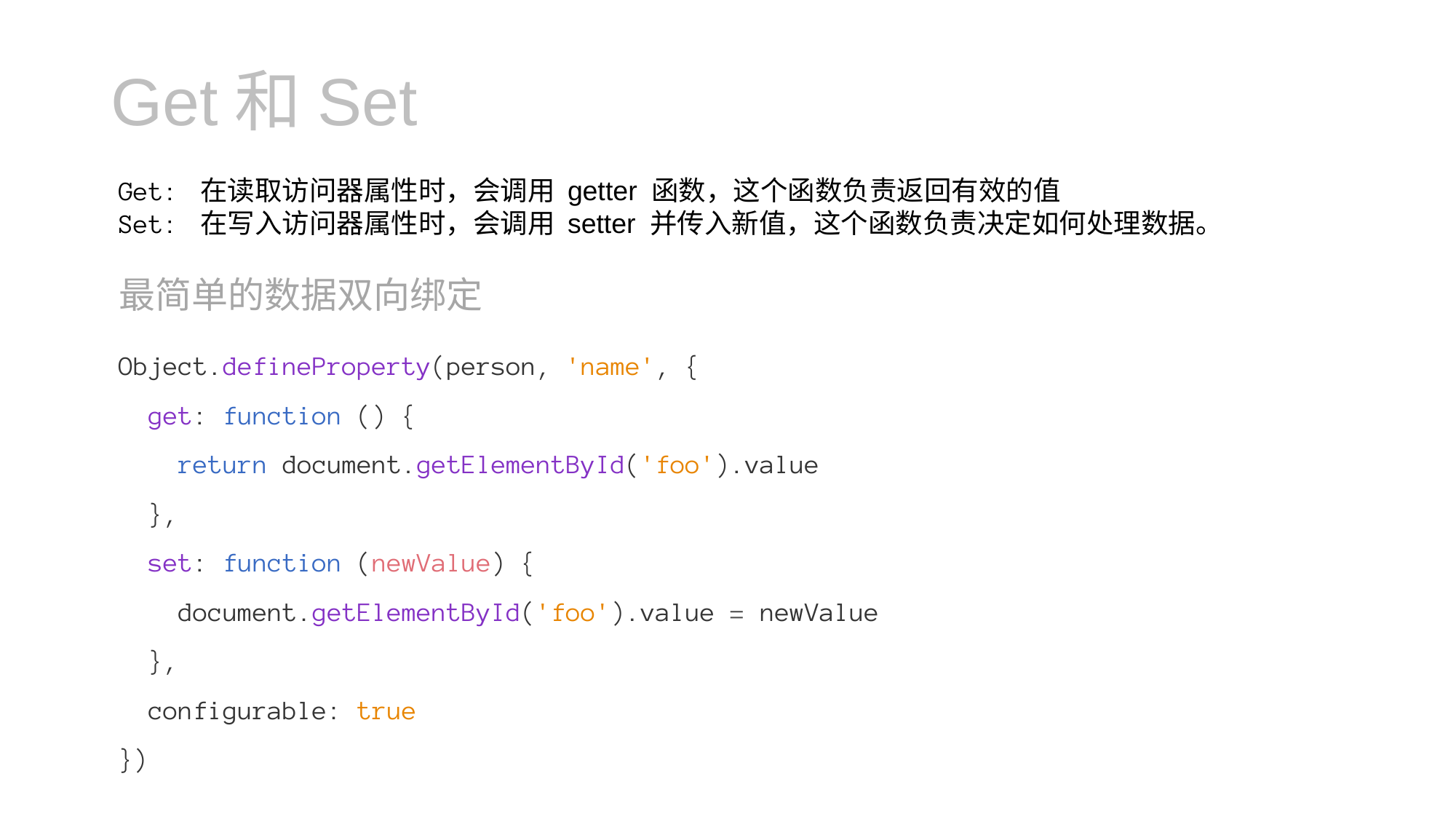

# Get和Set

Get: 在读取访问器属性时，会调用 getter 函数，这个函数负责返回有效的值
Set: 在写入访问器属性时，会调用 setter 并传入新值，这个函数负责决定如何处理数据。
最简单的数据双向绑定

Object.defineProperty(person, 'name', {
  get: function () {
    return document.getElementById('foo').value
  },
  set: function (newValue) {
    document.getElementById('foo').value = newValue
  },
  configurable: true
})